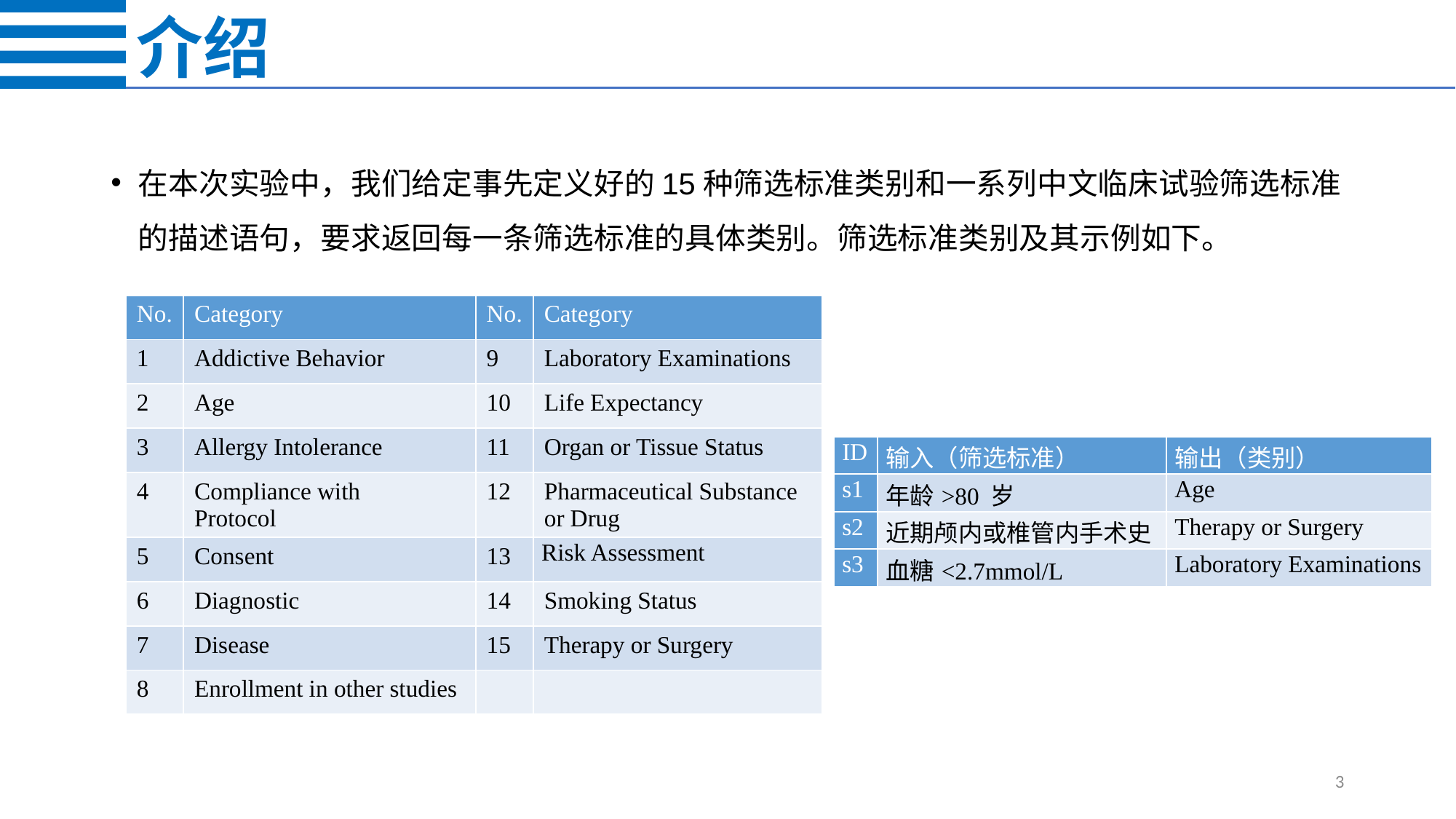

介绍

在本次实验中，我们给定事先定义好的15种筛选标准类别和一系列中文临床试验筛选标准的描述语句，要求返回每一条筛选标准的具体类别。筛选标准类别及其示例如下。

| No. | Category | No. | Category |
| --- | --- | --- | --- |
| 1 | Addictive Behavior | 9 | Laboratory Examinations |
| 2 | Age | 10 | Life Expectancy |
| 3 | Allergy Intolerance | 11 | Organ or Tissue Status |
| 4 | Compliance with Protocol | 12 | Pharmaceutical Substance or Drug |
| 5 | Consent | 13 | Risk Assessment |
| 6 | Diagnostic | 14 | Smoking Status |
| 7 | Disease | 15 | Therapy or Surgery |
| 8 | Enrollment in other studies |  |  |
| ID | 输入（筛选标准） | 输出（类别） |
| --- | --- | --- |
| s1 | 年龄>80 岁 | Age |
| s2 | 近期颅内或椎管内手术史 | Therapy or Surgery |
| s3 | 血糖<2.7mmol/L | Laboratory Examinations |
3